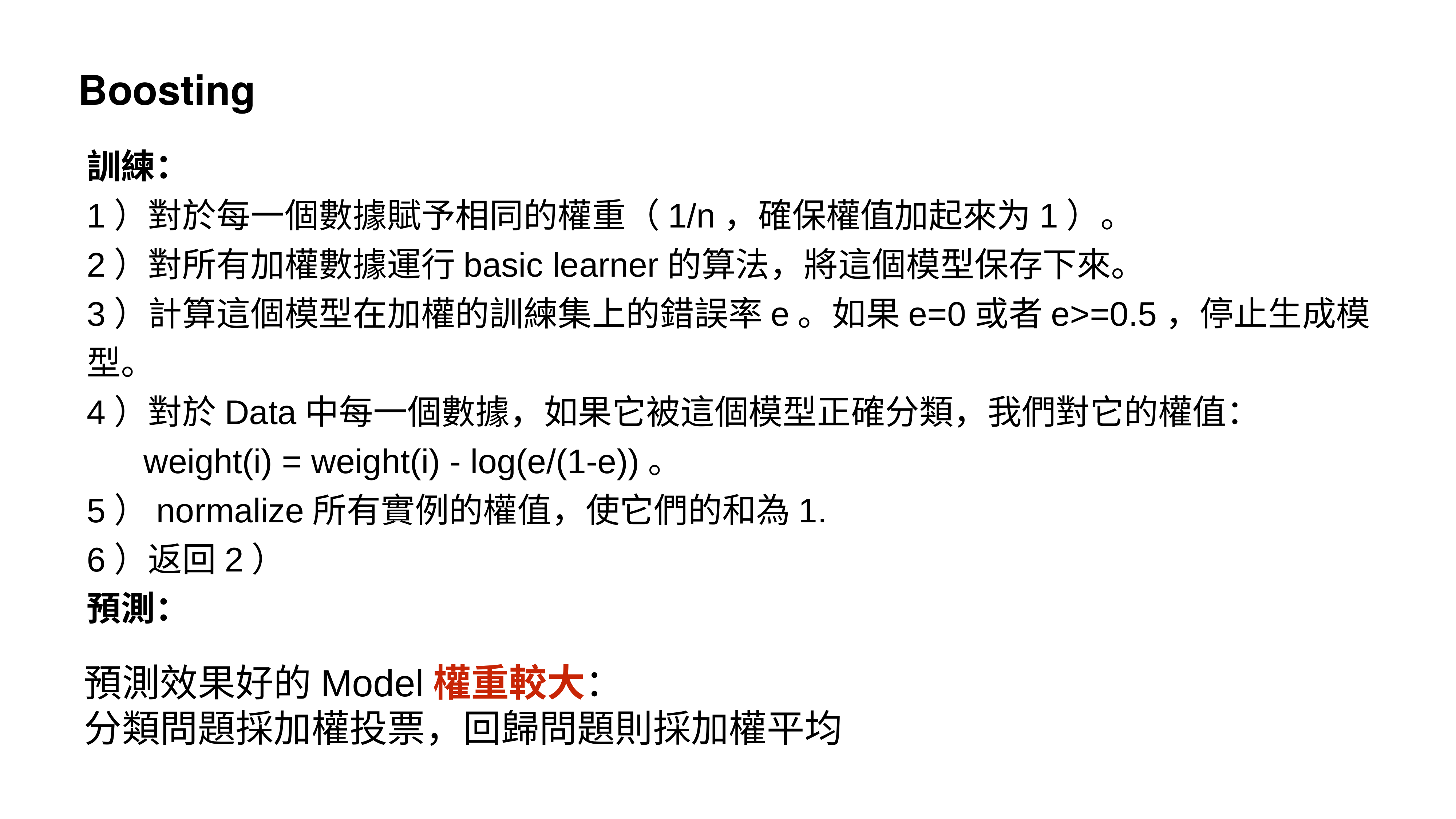

# Boosting
訓練：
1）對於每一個數據賦予相同的權重（1/n，確保權值加起來为1）。
2）對所有加權數據運行basic learner的算法，將這個模型保存下來。
3）計算這個模型在加權的訓練集上的錯誤率e。如果e=0或者e>=0.5，停止生成模型。
4）對於Data中每一個數據，如果它被這個模型正確分類，我們對它的權值：
      weight(i) = weight(i) - log(e/(1-e))。
5）normalize所有實例的權值，使它們的和為1.
6）返回2）
預測：
預測效果好的Model權重較大：
分類問題採加權投票，回歸問題則採加權平均